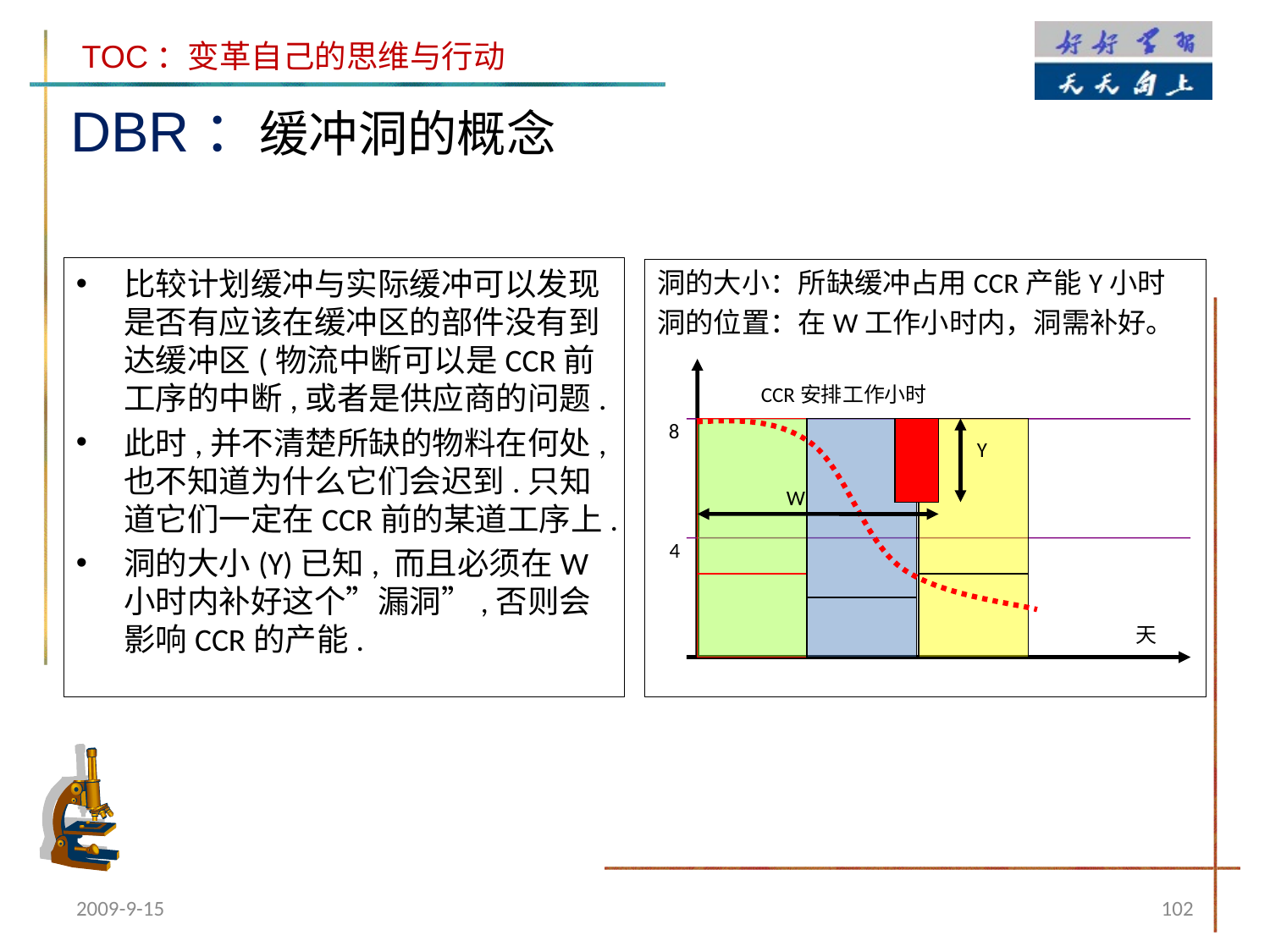

DBR：缓冲洞的概念
比较计划缓冲与实际缓冲可以发现是否有应该在缓冲区的部件没有到达缓冲区(物流中断可以是CCR前工序的中断,或者是供应商的问题.
此时,并不清楚所缺的物料在何处,也不知道为什么它们会迟到.只知道它们一定在CCR前的某道工序上.
洞的大小(Y)已知, 而且必须在W小时内补好这个”漏洞”,否则会影响CCR的产能.
洞的大小：所缺缓冲占用CCR产能Y小时
洞的位置：在W工作小时内，洞需补好。

CCR安排工作小时
8

Y
W

4

天

2009-9-15
102